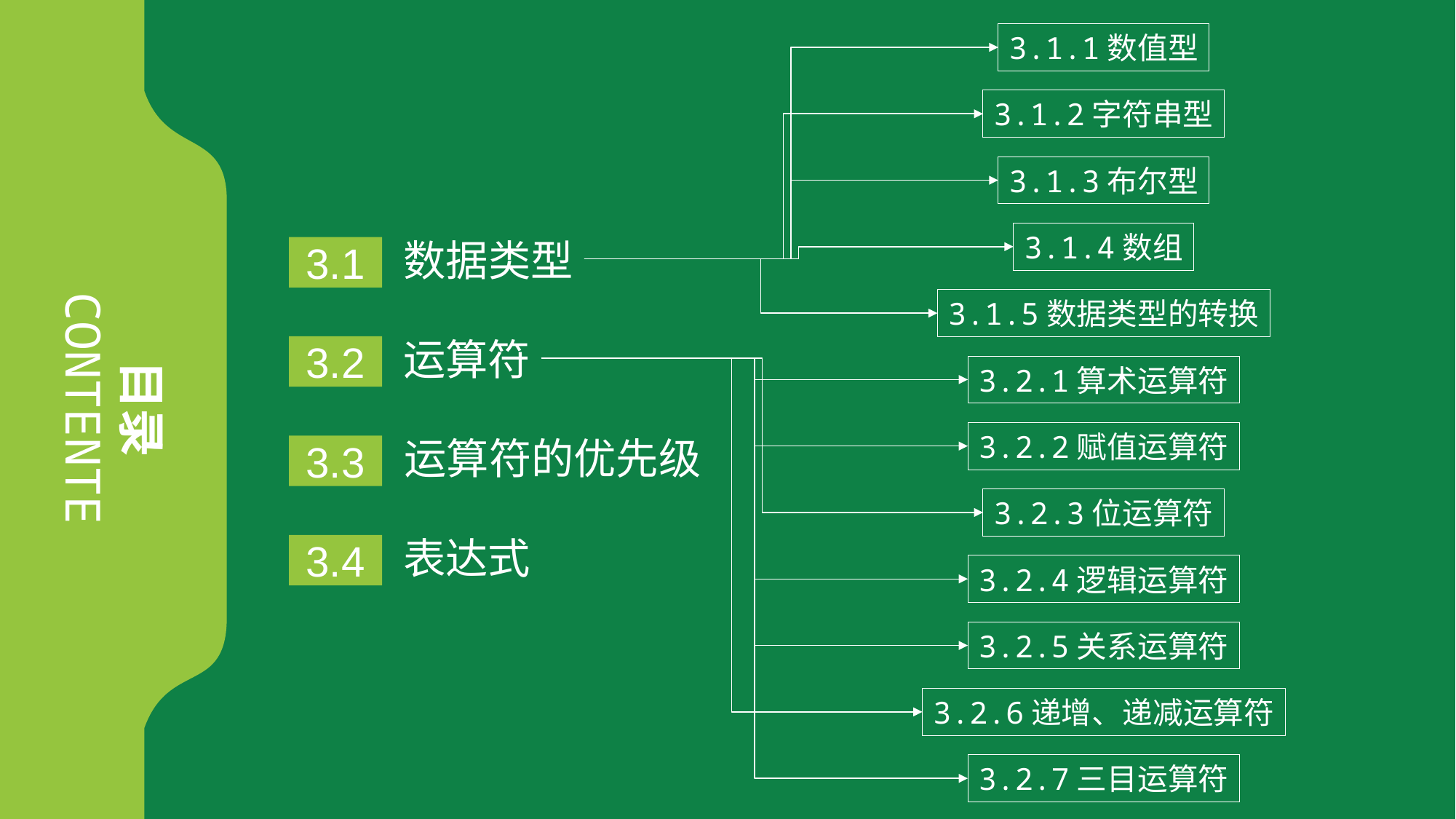

3.1.1数值型
3.1.2字符串型
3.1.3布尔型
3.1.4数组
数据类型
3.1
3.1.5数据类型的转换

运算符
3.2
目录
CONTENTE
3.2.1算术运算符
3.2.2赋值运算符
运算符的优先级
3.3
3.2.3位运算符
表达式
3.4
3.2.4逻辑运算符
3.2.5关系运算符
3.2.6递增、递减运算符
3.2.7三目运算符